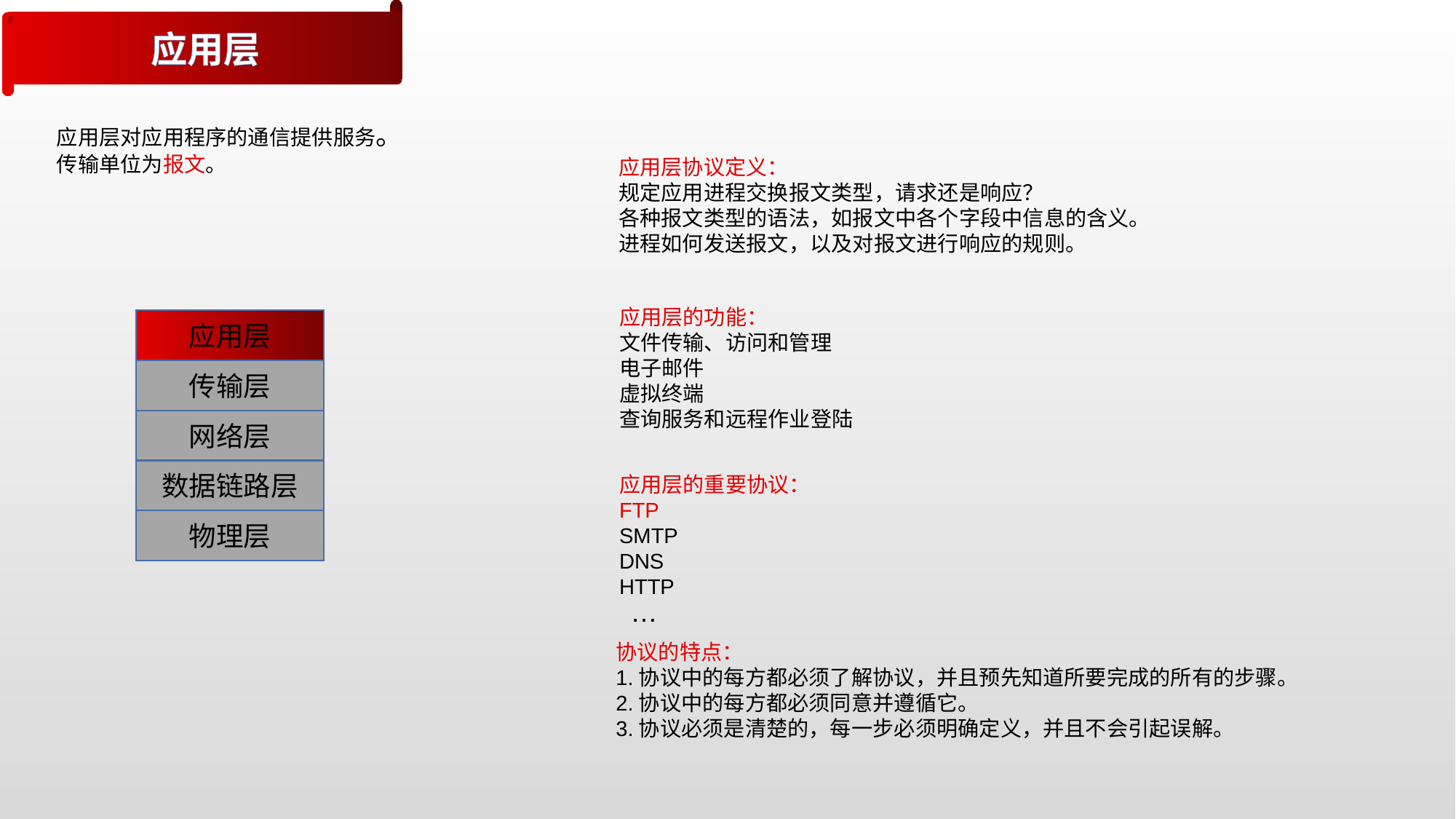

应用层
应用层对应用程序的通信提供服务。
传输单位为报文。
应用层协议定义：
规定应用进程交换报文类型，请求还是响应？
各种报文类型的语法，如报文中各个字段中信息的含义。
进程如何发送报文，以及对报文进行响应的规则。
应用层的功能：
文件传输、访问和管理电子邮件虚拟终端
查询服务和远程作业登陆
应用层
传输层
网络层
数据链路层
应用层的重要协议：FTP
SMTP
DNS
HTTP
物理层
…
协议的特点：
1.协议中的每方都必须了解协议，并且预先知道所要完成的所有的步骤。
2.协议中的每方都必须同意并遵循它。
3.协议必须是清楚的，每一步必须明确定义，并且不会引起误解。